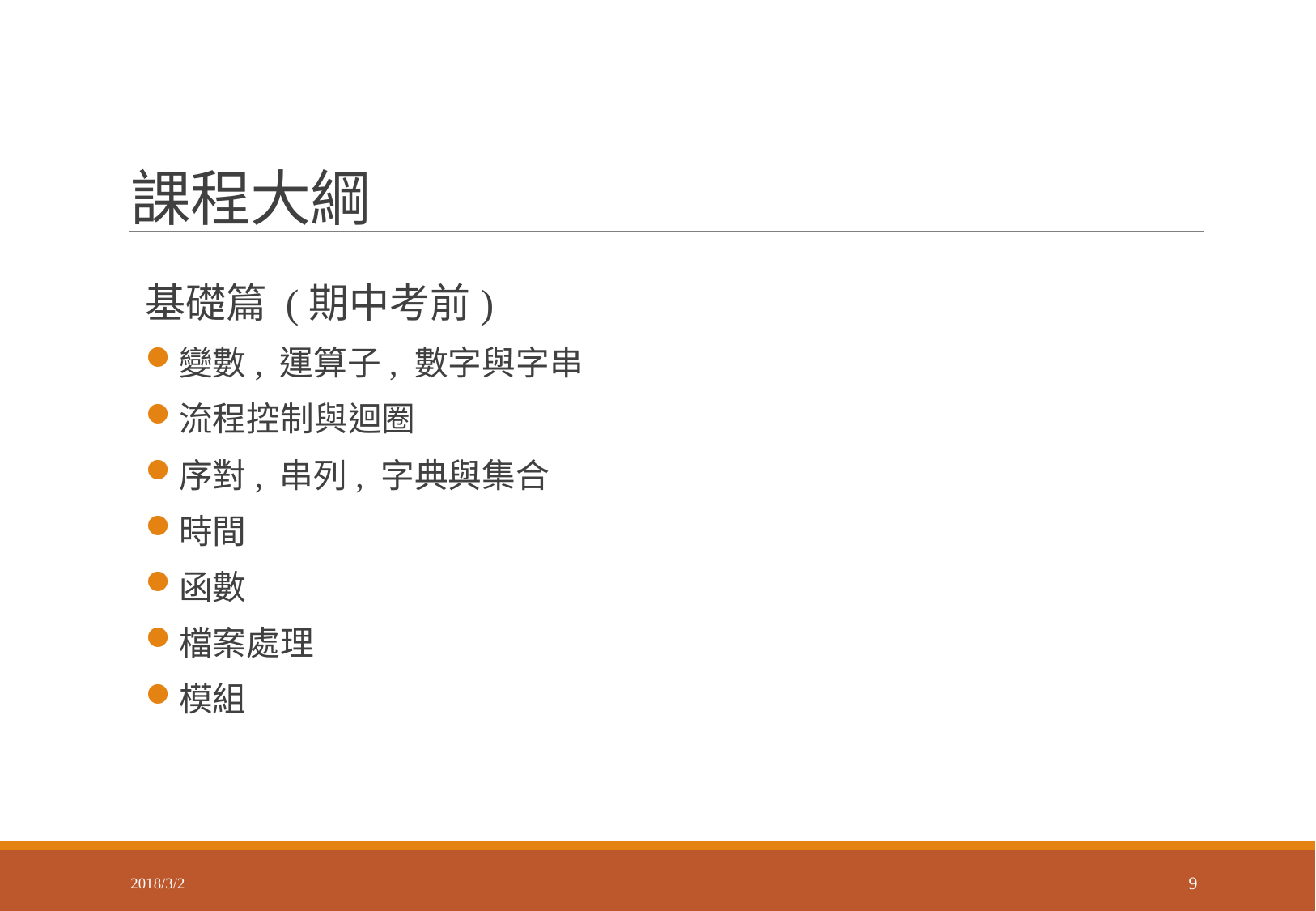

# 課程大綱
基礎篇 (期中考前)
變數, 運算子, 數字與字串
流程控制與迴圈
序對, 串列, 字典與集合
時間
函數
檔案處理
模組

2018/3/2
9